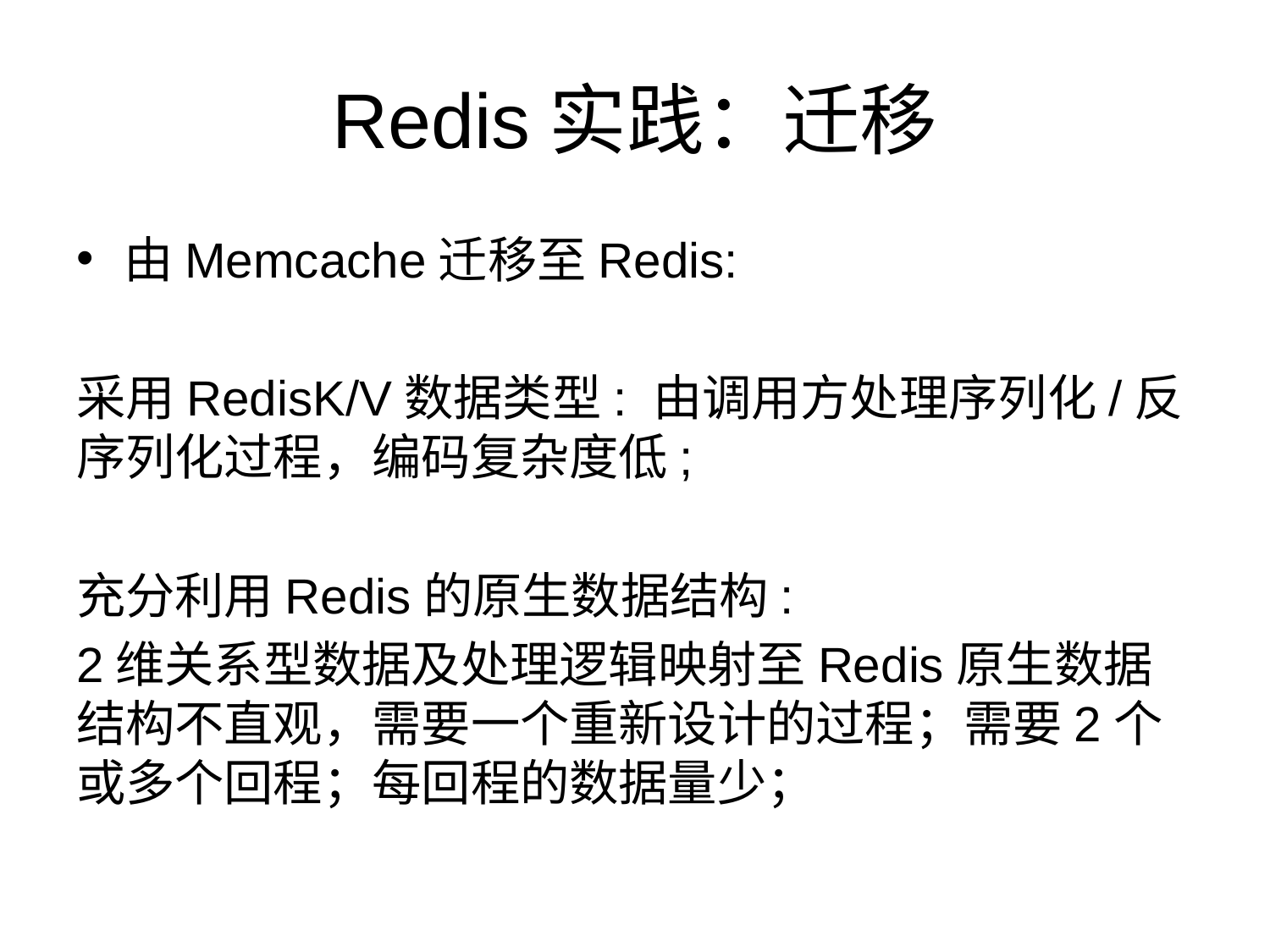

# Redis实践：迁移
由Memcache迁移至Redis:

采用RedisK/V数据类型: 由调用方处理序列化/反序列化过程，编码复杂度低;

充分利用Redis的原生数据结构:
2维关系型数据及处理逻辑映射至Redis原生数据结构不直观，需要一个重新设计的过程；需要2个或多个回程；每回程的数据量少；